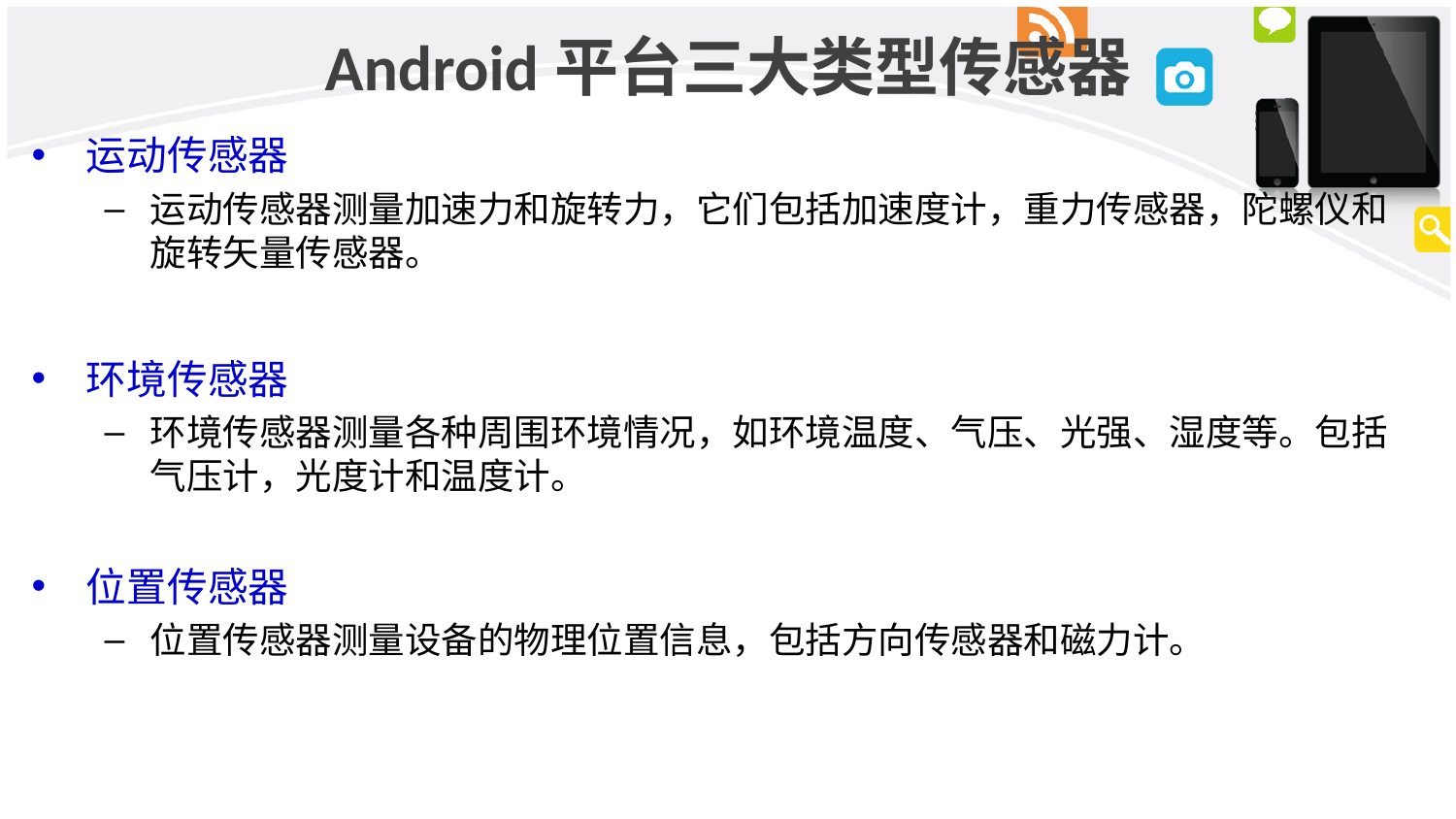

# Android平台三大类型传感器
运动传感器
运动传感器测量加速力和旋转力，它们包括加速度计，重力传感器，陀螺仪和旋转矢量传感器。

环境传感器
环境传感器测量各种周围环境情况，如环境温度、气压、光强、湿度等。包括气压计，光度计和温度计。

位置传感器
位置传感器测量设备的物理位置信息，包括方向传感器和磁力计。